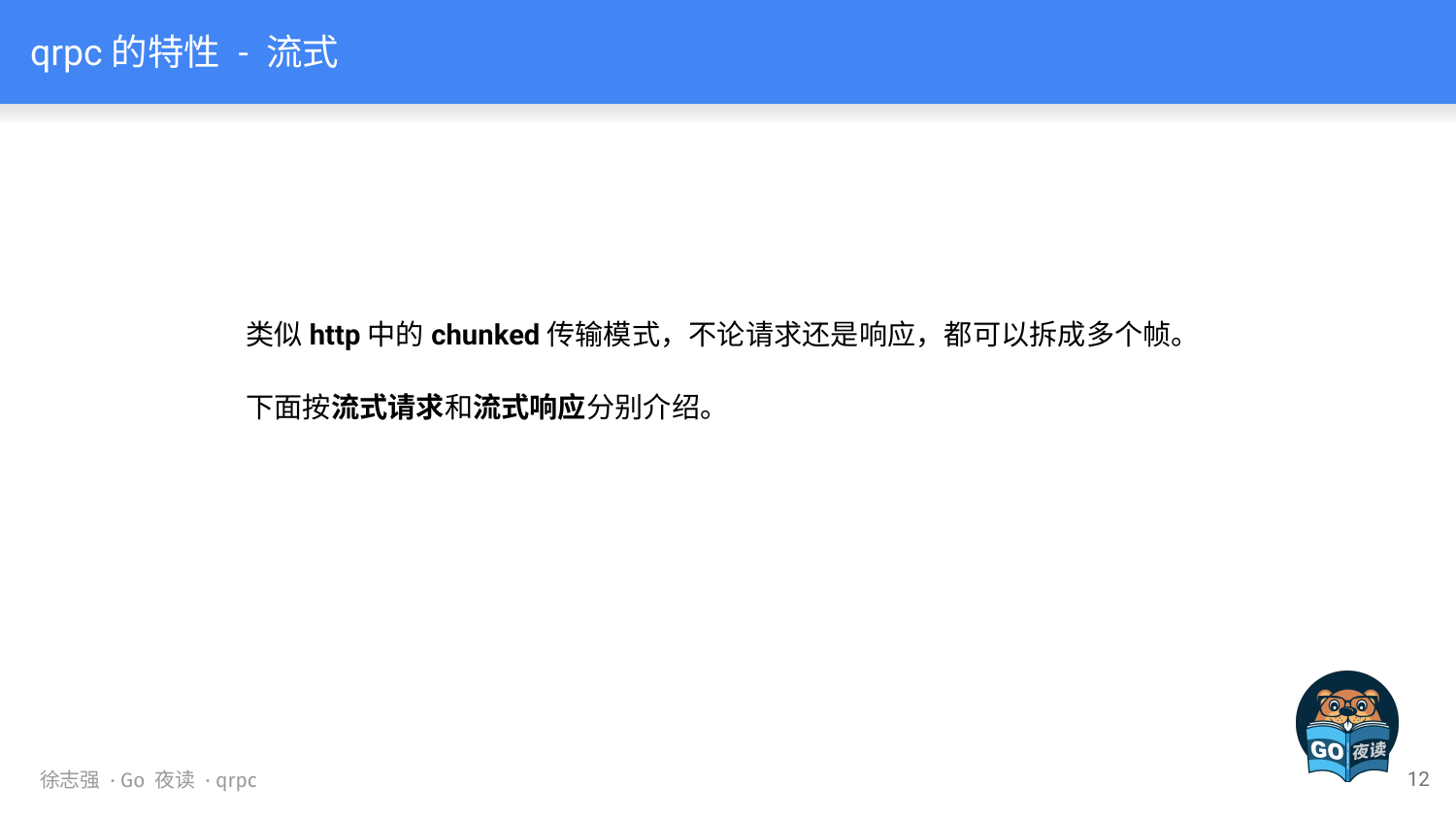

# qrpc的特性 - 流式
类似http中的chunked传输模式，不论请求还是响应，都可以拆成多个帧。

下面按流式请求和流式响应分别介绍。

12